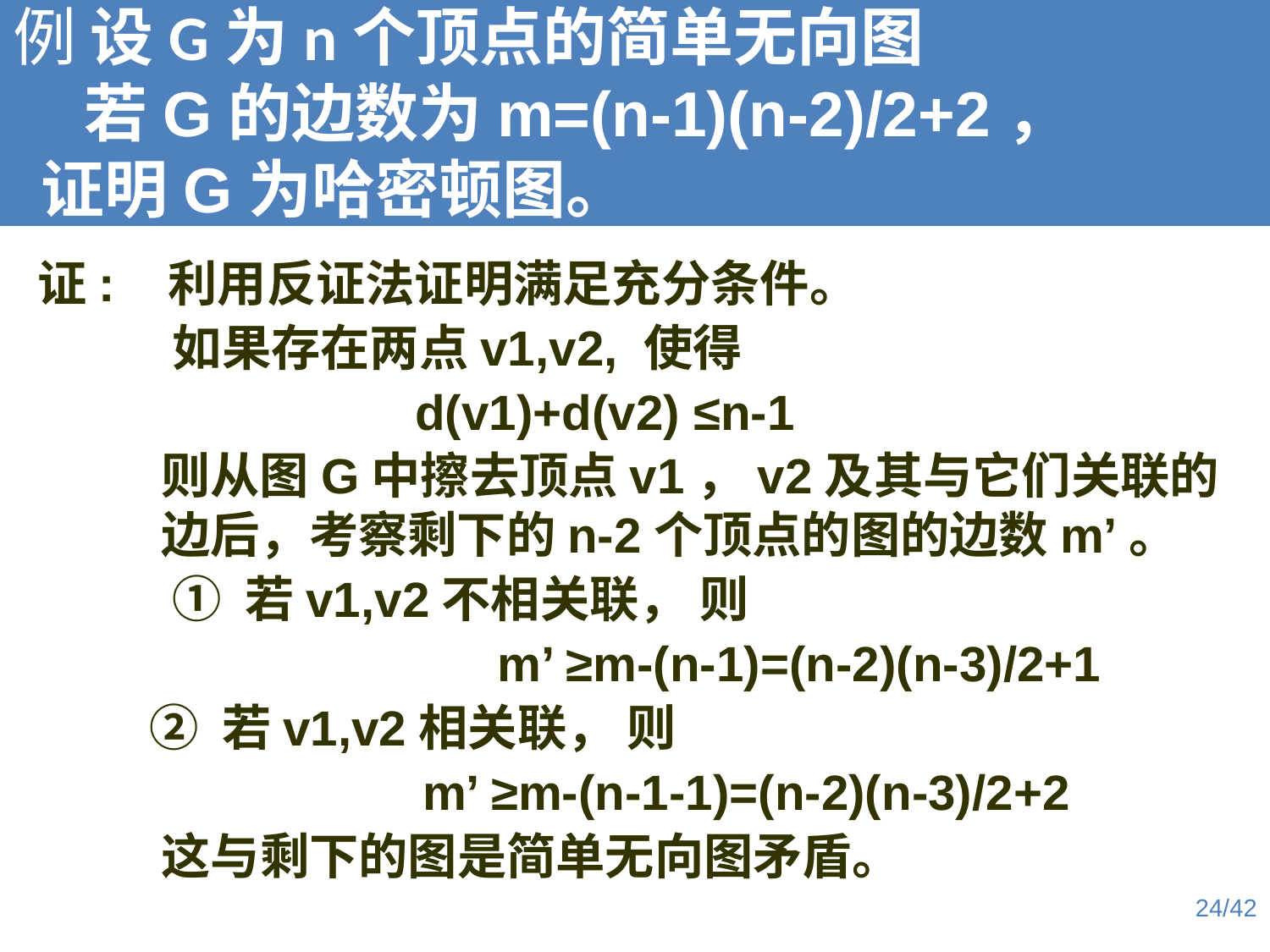

例 设G为n个顶点的简单无向图
     若G的边数为m=(n-1)(n-2)/2+2，
  证明G为哈密顿图。
证:   利用反证法证明满足充分条件。
           如果存在两点v1,v2, 使得
 			d(v1)+d(v2) ≤n-1
	则从图G中擦去顶点v1，v2及其与它们关联的边后，考察剩下的n-2个顶点的图的边数m’。
	 ① 若v1,v2不相关联， 则
			      m’ ≥m-(n-1)=(n-2)(n-3)/2+1
          ② 若v1,v2相关联， 则
                            m’ ≥m-(n-1-1)=(n-2)(n-3)/2+2
          这与剩下的图是简单无向图矛盾。

24/42